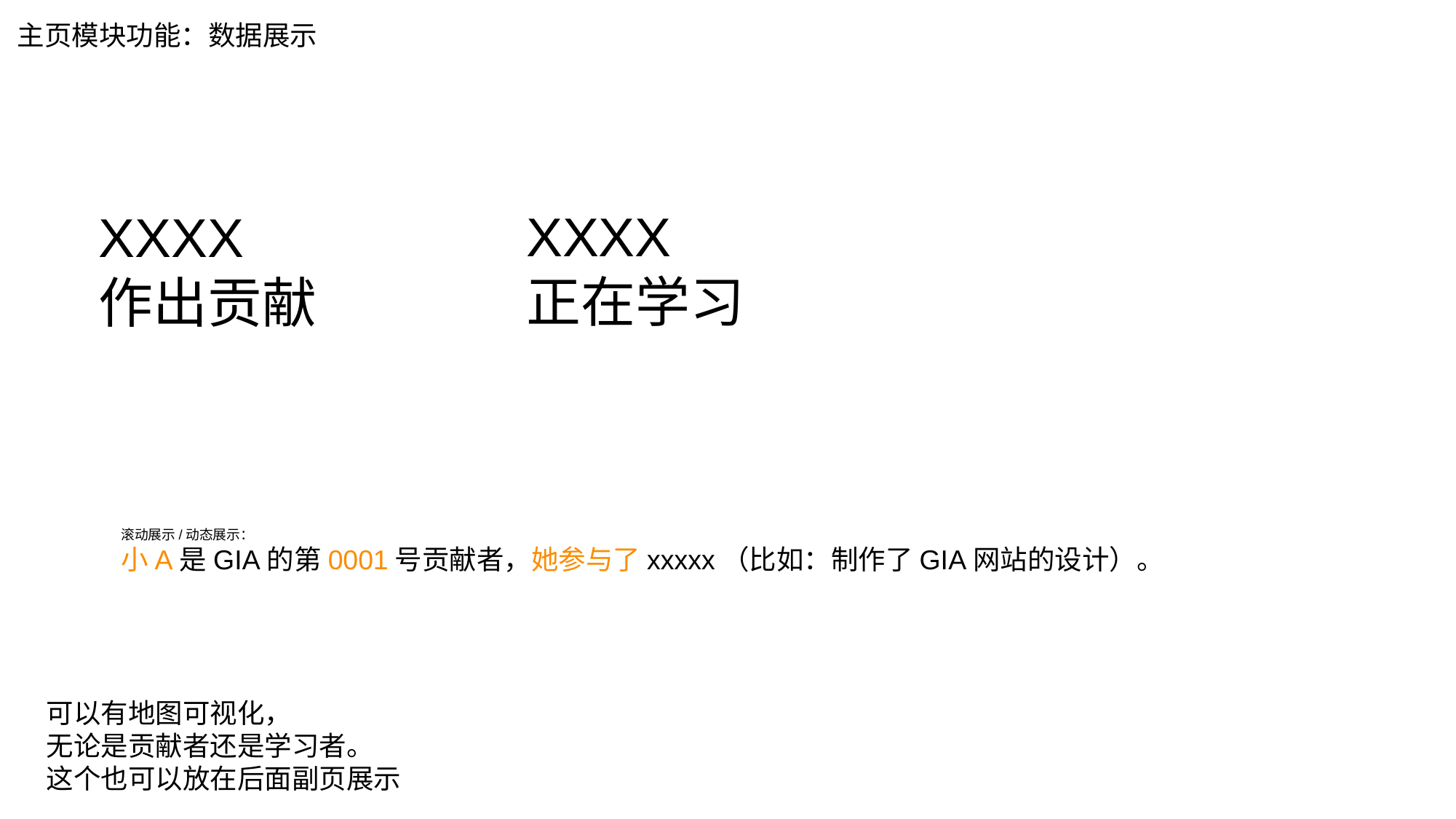

主页模块功能：数据展示
XXXX
正在学习

XXXX
作出贡献

滚动展示/动态展示：
小A是GIA的第0001号贡献者，她参与了xxxxx（比如：制作了GIA网站的设计）。
可以有地图可视化，
无论是贡献者还是学习者。
这个也可以放在后面副页展示